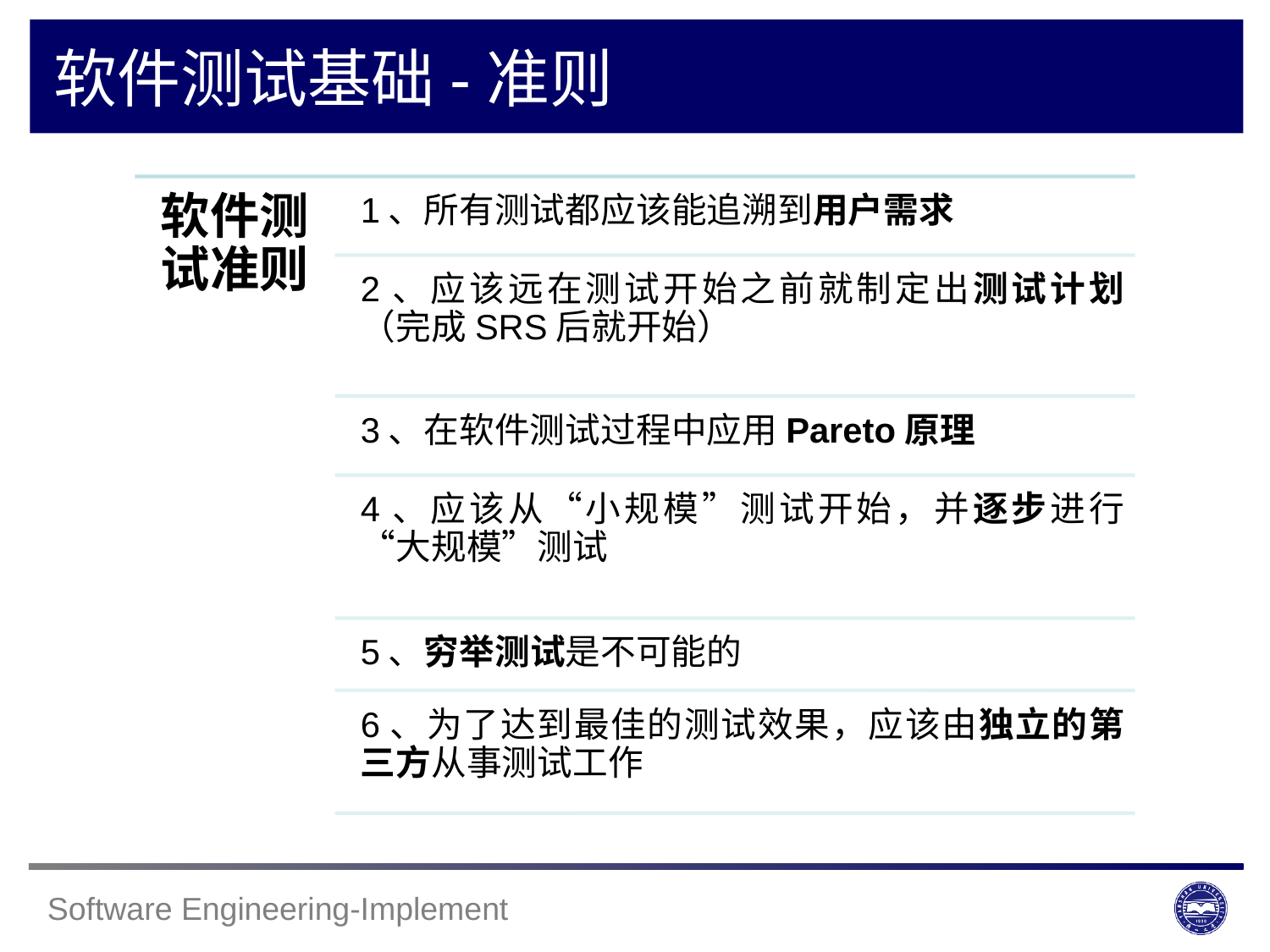

软件测试基础-准则
软件测试准则
1、所有测试都应该能追溯到用户需求
2、应该远在测试开始之前就制定出测试计划（完成SRS后就开始）
3、在软件测试过程中应用Pareto原理
4、应该从“小规模”测试开始，并逐步进行“大规模”测试
5、穷举测试是不可能的
6、为了达到最佳的测试效果，应该由独立的第三方从事测试工作